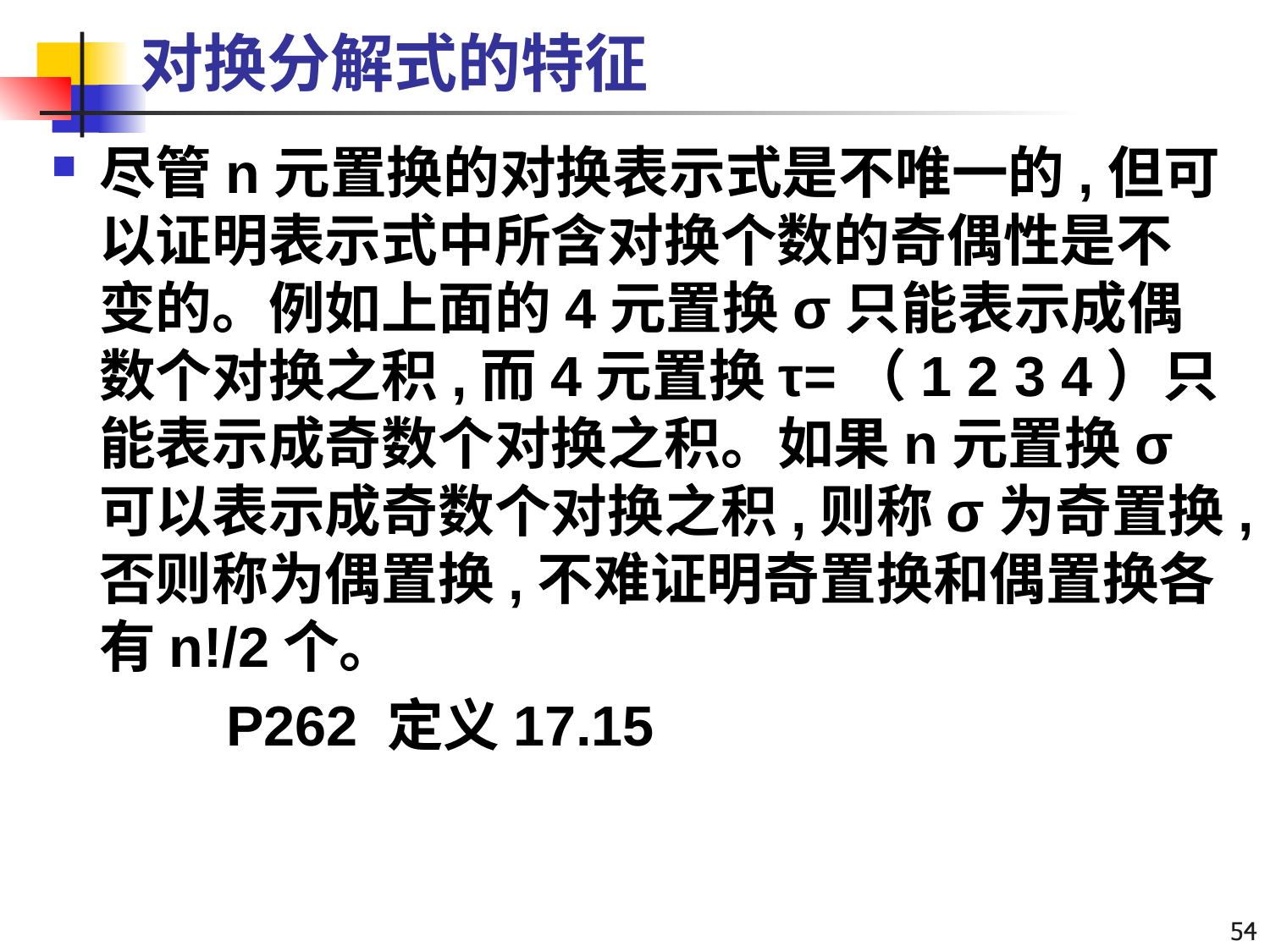

# 对换分解式的特征
尽管n元置换的对换表示式是不唯一的,但可以证明表示式中所含对换个数的奇偶性是不变的。例如上面的4元置换σ只能表示成偶数个对换之积,而4元置换τ=（1 2 3 4）只能表示成奇数个对换之积。如果n元置换σ可以表示成奇数个对换之积,则称σ为奇置换,否则称为偶置换,不难证明奇置换和偶置换各有n!/2个。
		P262 定义17.15
54